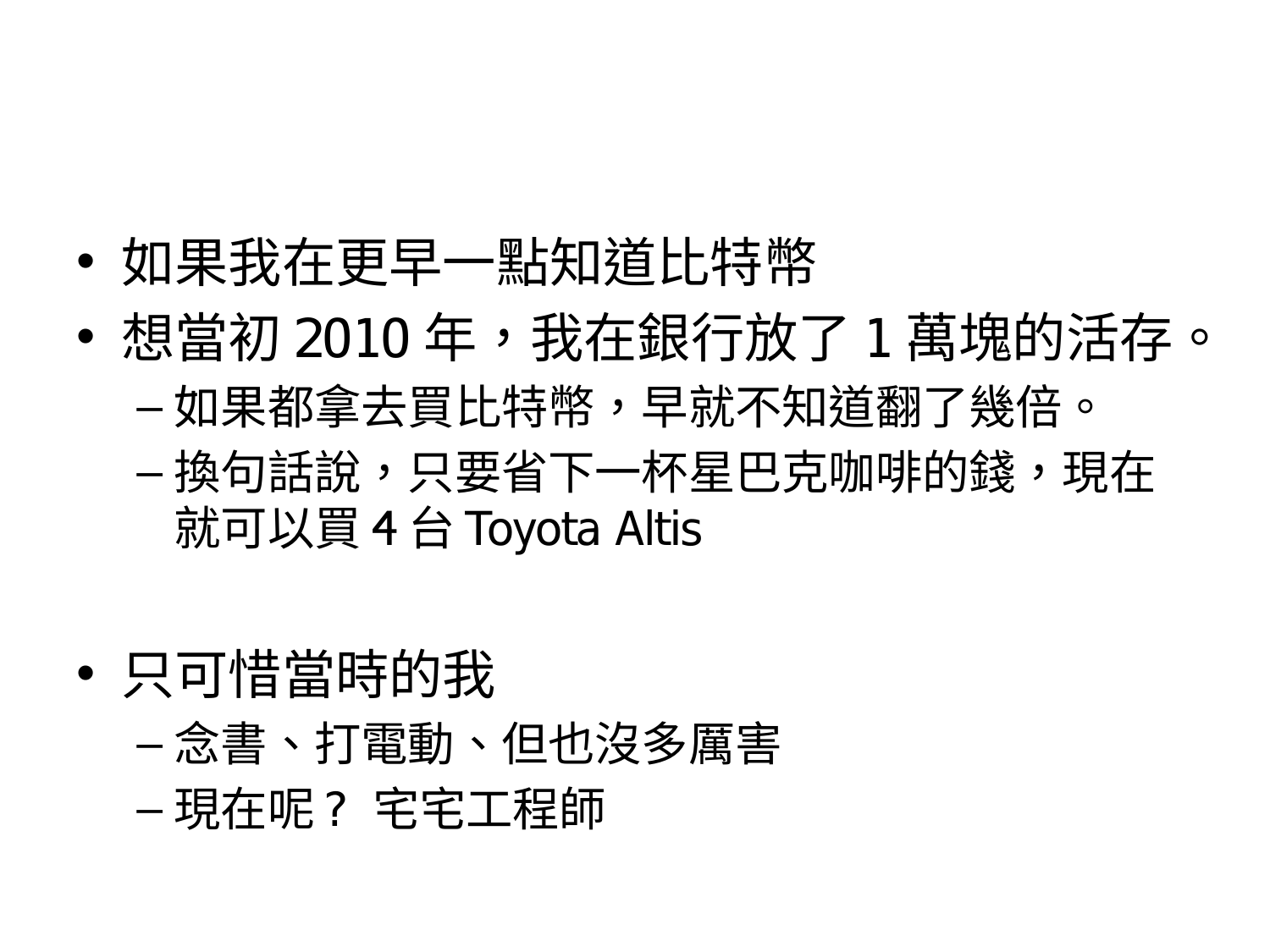

#
如果我在更早一點知道比特幣
想當初2010年，我在銀行放了1萬塊的活存。
如果都拿去買比特幣，早就不知道翻了幾倍。
換句話說，只要省下一杯星巴克咖啡的錢，現在就可以買4台Toyota Altis

只可惜當時的我
念書、打電動、但也沒多厲害
現在呢? 宅宅工程師